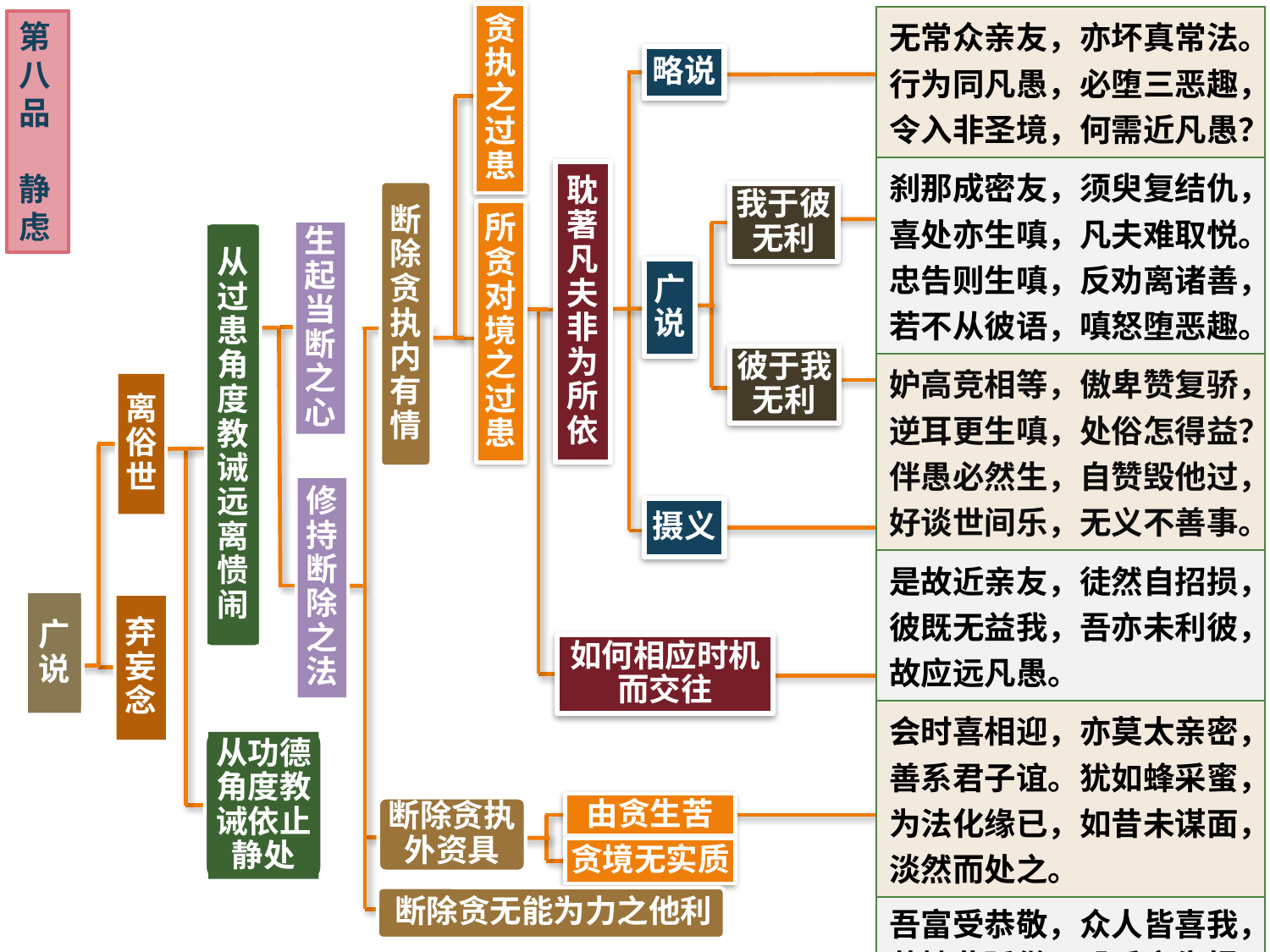

贪执之过患
| 无常众亲友，亦坏真常法。行为同凡愚，必堕三恶趣，令入非圣境，何需近凡愚？ |
| --- |
| 刹那成密友，须臾复结仇，喜处亦生嗔，凡夫难取悦。忠告则生嗔，反劝离诸善，若不从彼语，嗔怒堕恶趣。 |
| 妒高竞相等，傲卑赞复骄，逆耳更生嗔，处俗怎得益？伴愚必然生，自赞毁他过，好谈世间乐，无义不善事。 |
| 是故近亲友，徒然自招损，彼既无益我，吾亦未利彼，故应远凡愚。 |
| 会时喜相迎，亦莫太亲密，善系君子谊。犹如蜂采蜜，为法化缘已，如昔未谋面，淡然而处之。 |
| 吾富受恭敬，众人皆喜我，若持此骄傲，殁后定生惧。故汝愚痴意，无论贪何物，定感苦果报，千倍所贪得。故智不应贪，贪生三途怖。 |
第八品

静虑
略说
耽著凡夫非为所依

断除贪执内有情
我于彼无利
所贪对境之过患

从过患角度教诫远离愦闹
生起当断之心

广说
彼于我无利

离俗世
修持断除之法

摄义

广说

弃妄念
如何相应时机而交往

从功德角度教诫依止静处
由贪生苦

断除贪执外资具
贪境无实质

断除贪无能为力之他利